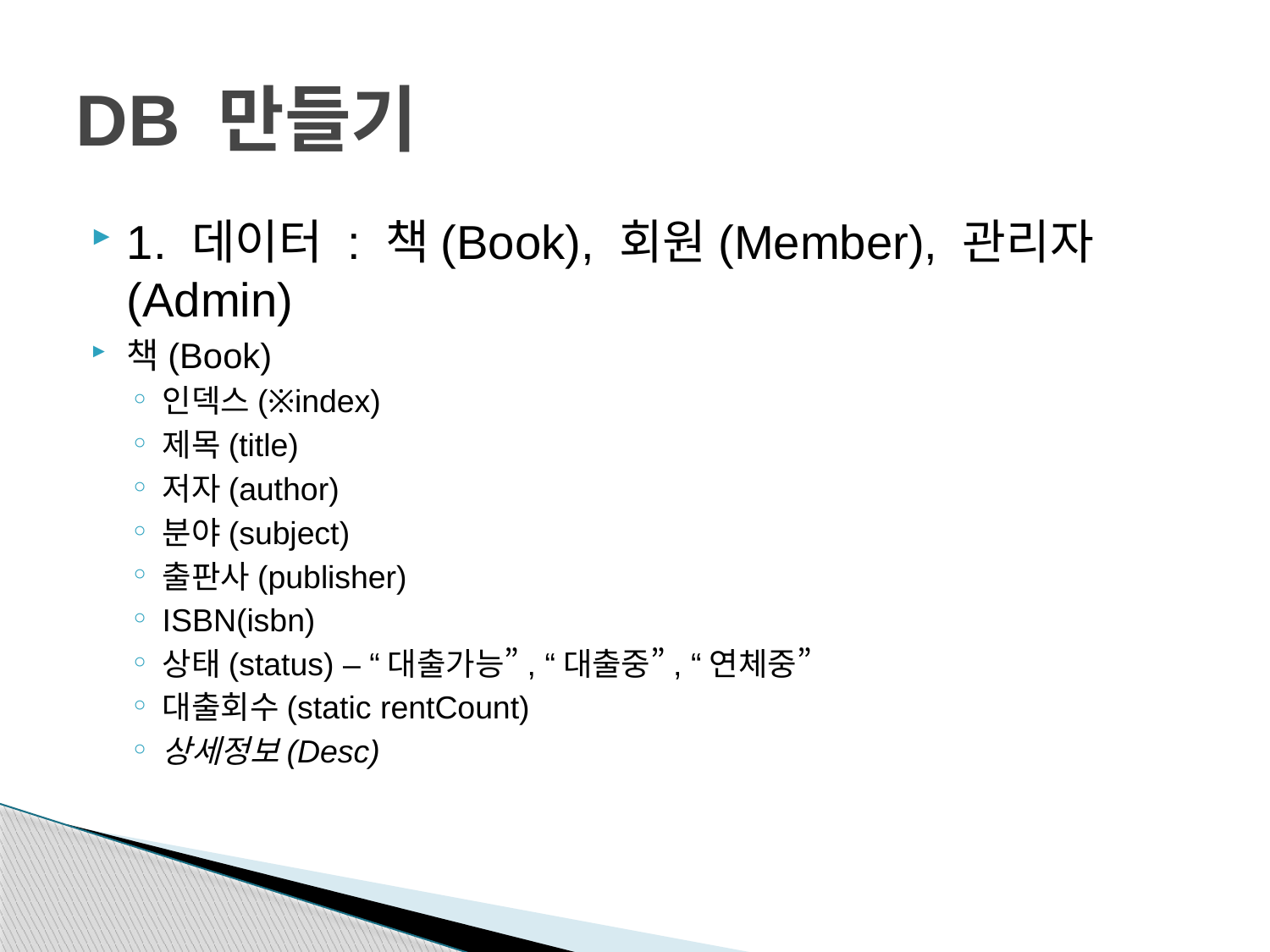

# DB 만들기
1. 데이터 : 책(Book), 회원(Member), 관리자(Admin)
책(Book)
인덱스(※index)
제목(title)
저자(author)
분야(subject)
출판사(publisher)
ISBN(isbn)
상태(status) – “대출가능”, “대출중”, “연체중”
대출회수(static rentCount)
상세정보(Desc)